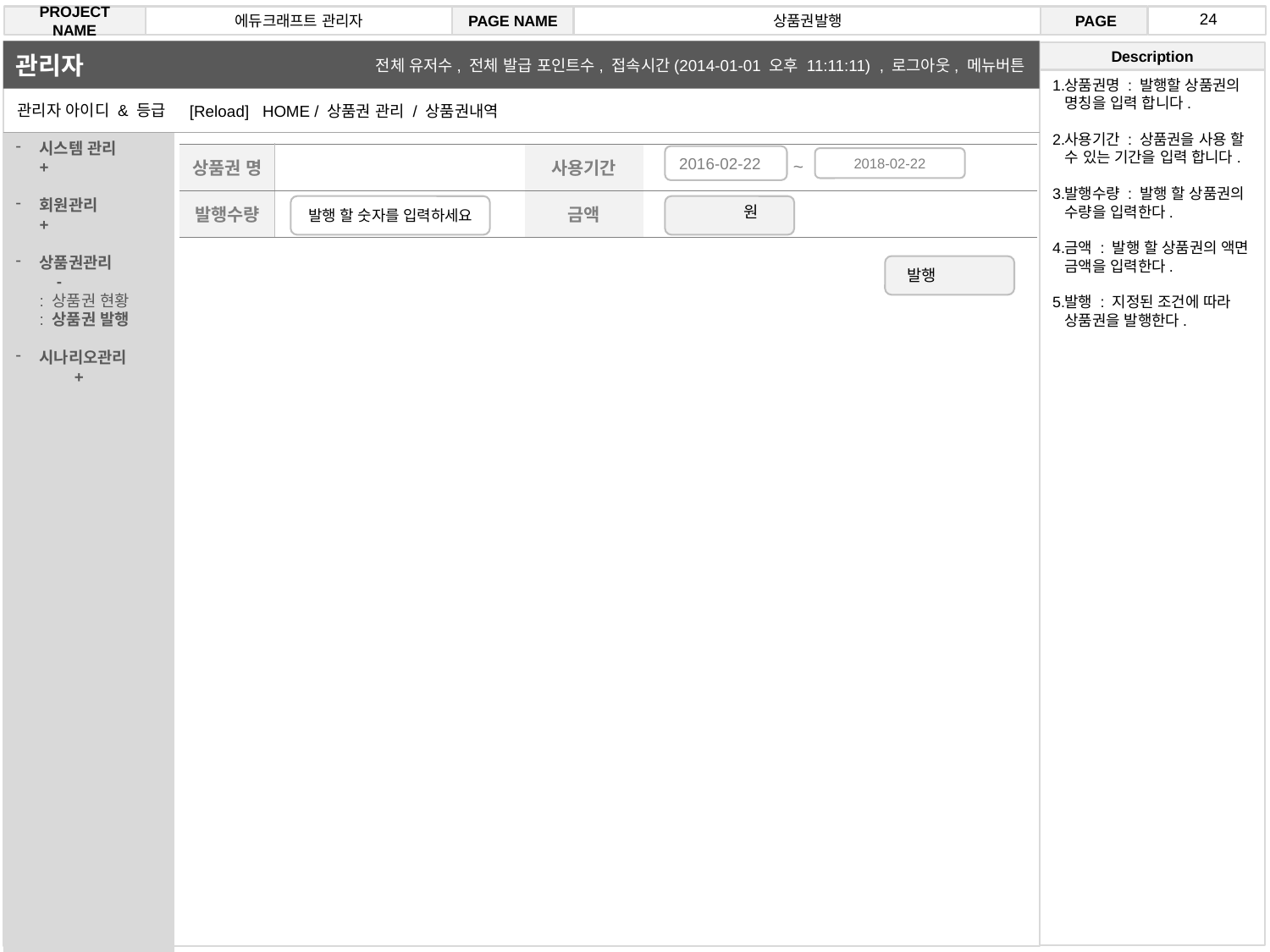

24
PROJECT NAME
에듀크래프트 관리자
PAGE NAME
상품권발행
 PAGE

관리자
Description
전체 유저수, 전체 발급 포인트수, 접속시간(2014-01-01 오후 11:11:11)  , 로그아웃, 메뉴버튼
상품권명 : 발행할 상품권의 명칭을 입력 합니다.

사용기간 : 상품권을 사용 할 수 있는 기간을 입력 합니다.

발행수량 : 발행 할 상품권의 수량을 입력한다.

금액 : 발행 할 상품권의 액면 금액을 입력한다.

발행 : 지정된 조건에 따라 상품권을 발행한다.

관리자 아이디 & 등급
[Reload]   HOME / 상품권 관리 / 상품권내역
시스템 관리          +

회원관리               +
상품권관리               -
: 상품권 현황
: 상품권 발행
시나리오관리               +
| 상품권 명 |  | 사용기간 | ~ |
| --- | --- | --- | --- |
| 발행수량 |  | 금액 |  |
2016-02-22
2018-02-22
발행 할 숫자를 입력하세요

원

발행